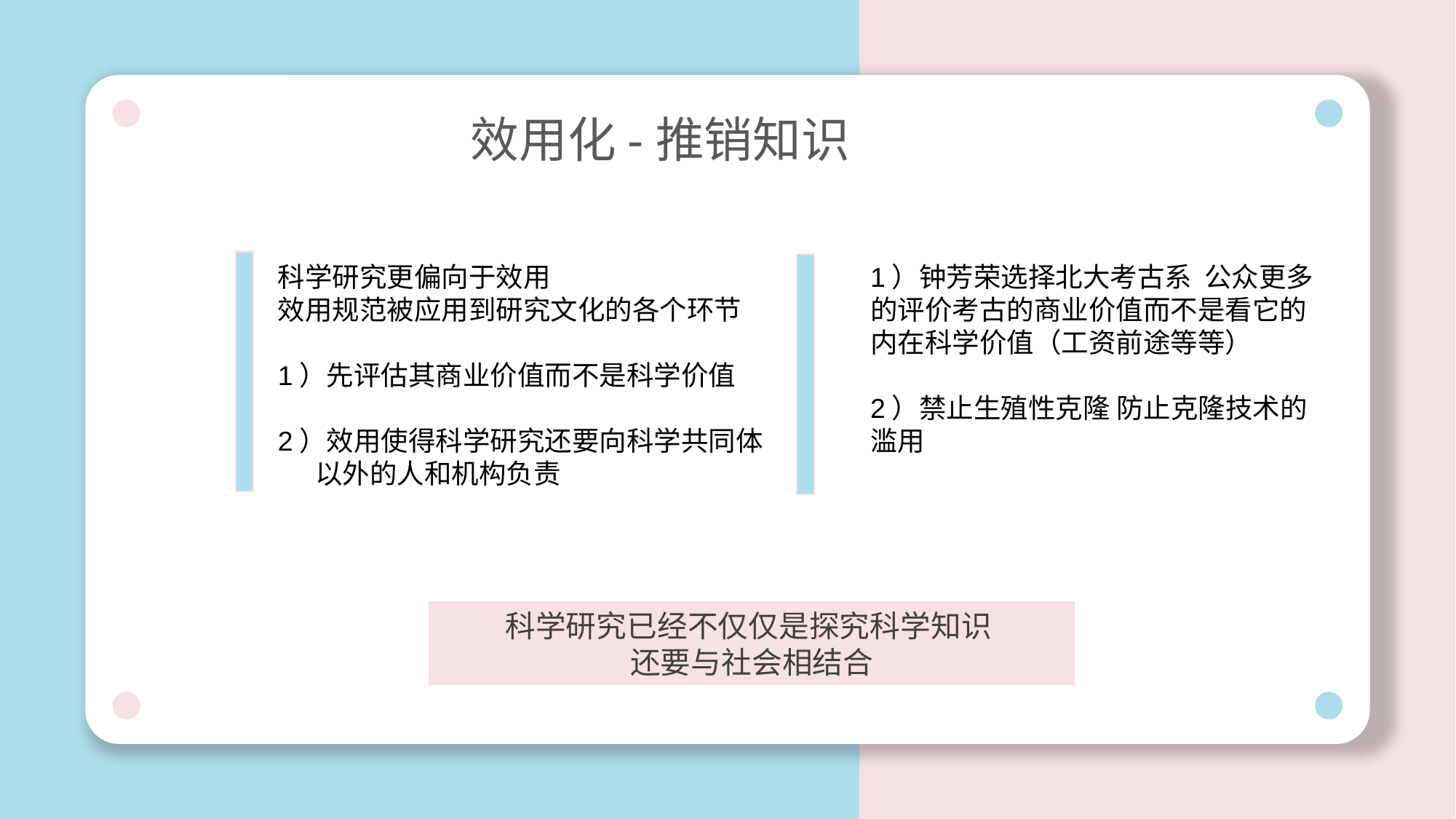

效用化-推销知识

科学研究更偏向于效用
效用规范被应用到研究文化的各个环节

1）先评估其商业价值而不是科学价值

2）效用使得科学研究还要向科学共同体
     以外的人和机构负责

1）钟芳荣选择北大考古系  公众更多的评价考古的商业价值而不是看它的内在科学价值（工资前途等等）

2）禁止生殖性克隆 防止克隆技术的滥用
科学研究已经不仅仅是探究科学知识
还要与社会相结合